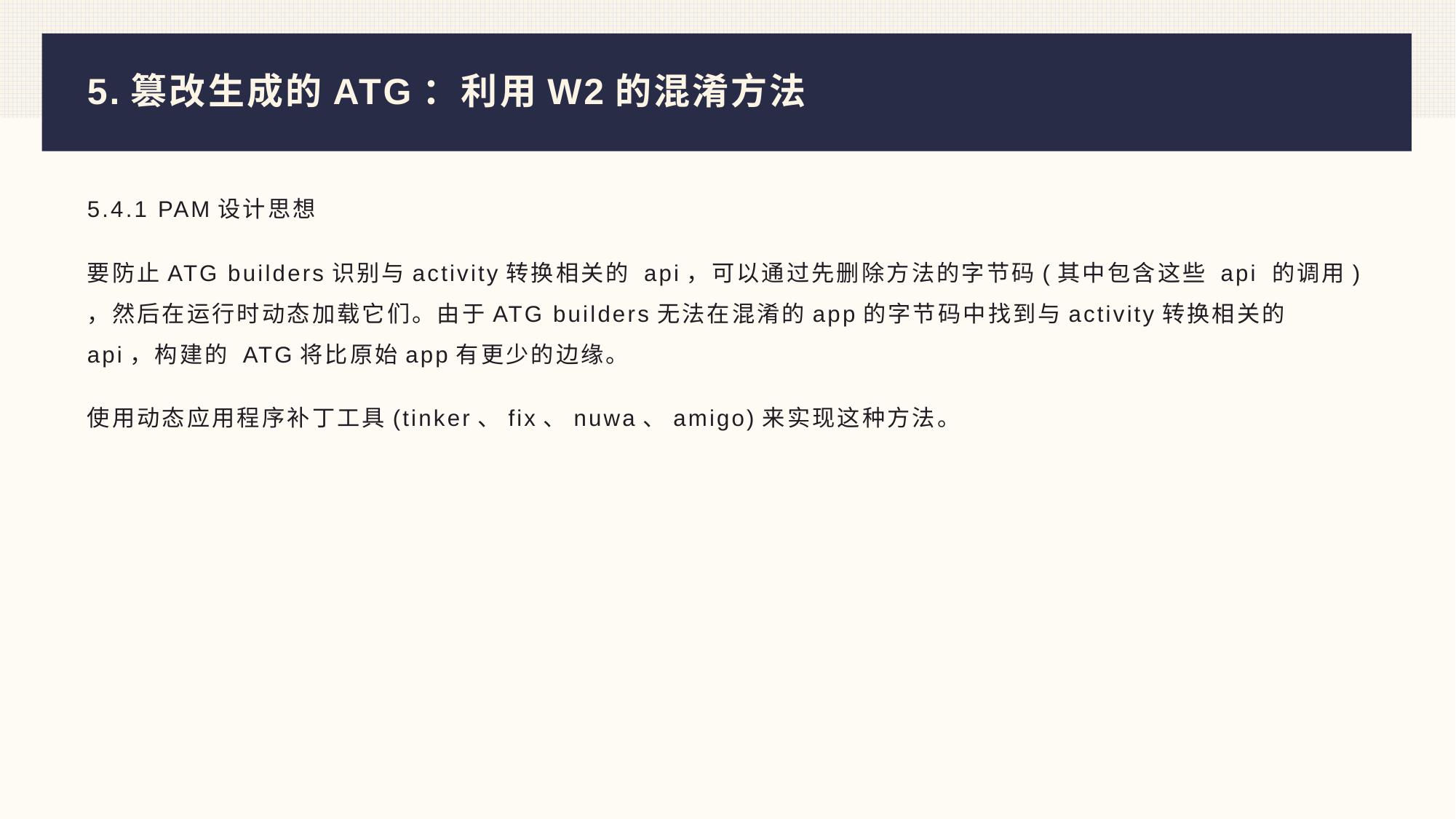

# 5.篡改生成的ATG：利用W2的混淆方法
5.4.1 PAM设计思想
要防止ATG builders识别与activity转换相关的 api，可以通过先删除方法的字节码(其中包含这些 api 的调用) ，然后在运行时动态加载它们。由于ATG builders无法在混淆的app的字节码中找到与activity转换相关的 api，构建的 ATG将比原始app有更少的边缘。
使用动态应用程序补丁工具(tinker、fix、nuwa、amigo)来实现这种方法。